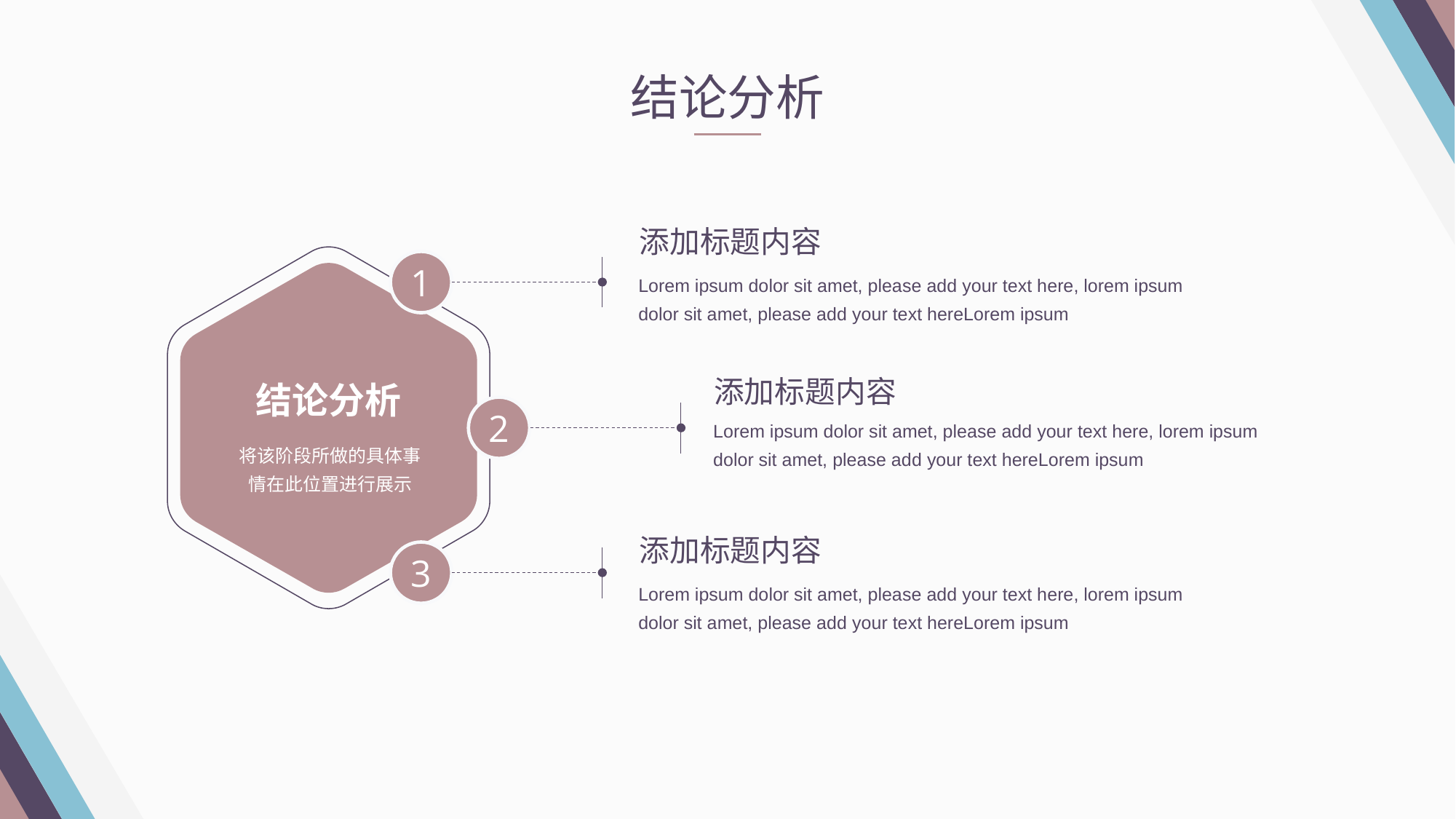

结论分析
添加标题内容
1
Lorem ipsum dolor sit amet, please add your text here, lorem ipsum dolor sit amet, please add your text hereLorem ipsum

添加标题内容
结论分析
2
Lorem ipsum dolor sit amet, please add your text here, lorem ipsum dolor sit amet, please add your text hereLorem ipsum
将该阶段所做的具体事情在此位置进行展示
添加标题内容
3
Lorem ipsum dolor sit amet, please add your text here, lorem ipsum dolor sit amet, please add your text hereLorem ipsum